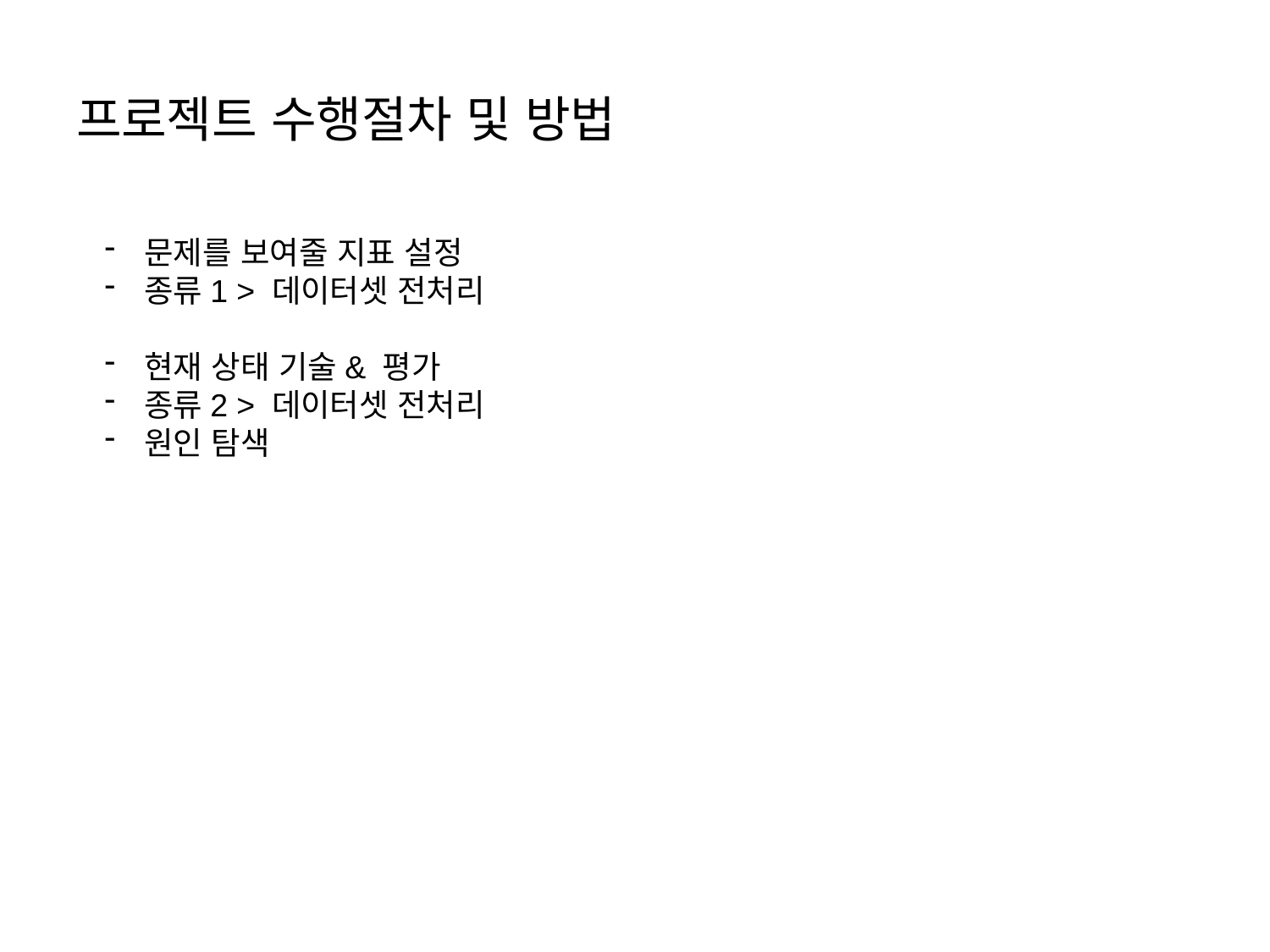

# 프로젝트 수행절차 및 방법
문제를 보여줄 지표 설정
종류1 > 데이터셋 전처리

현재 상태 기술& 평가
종류2 > 데이터셋 전처리
원인 탐색